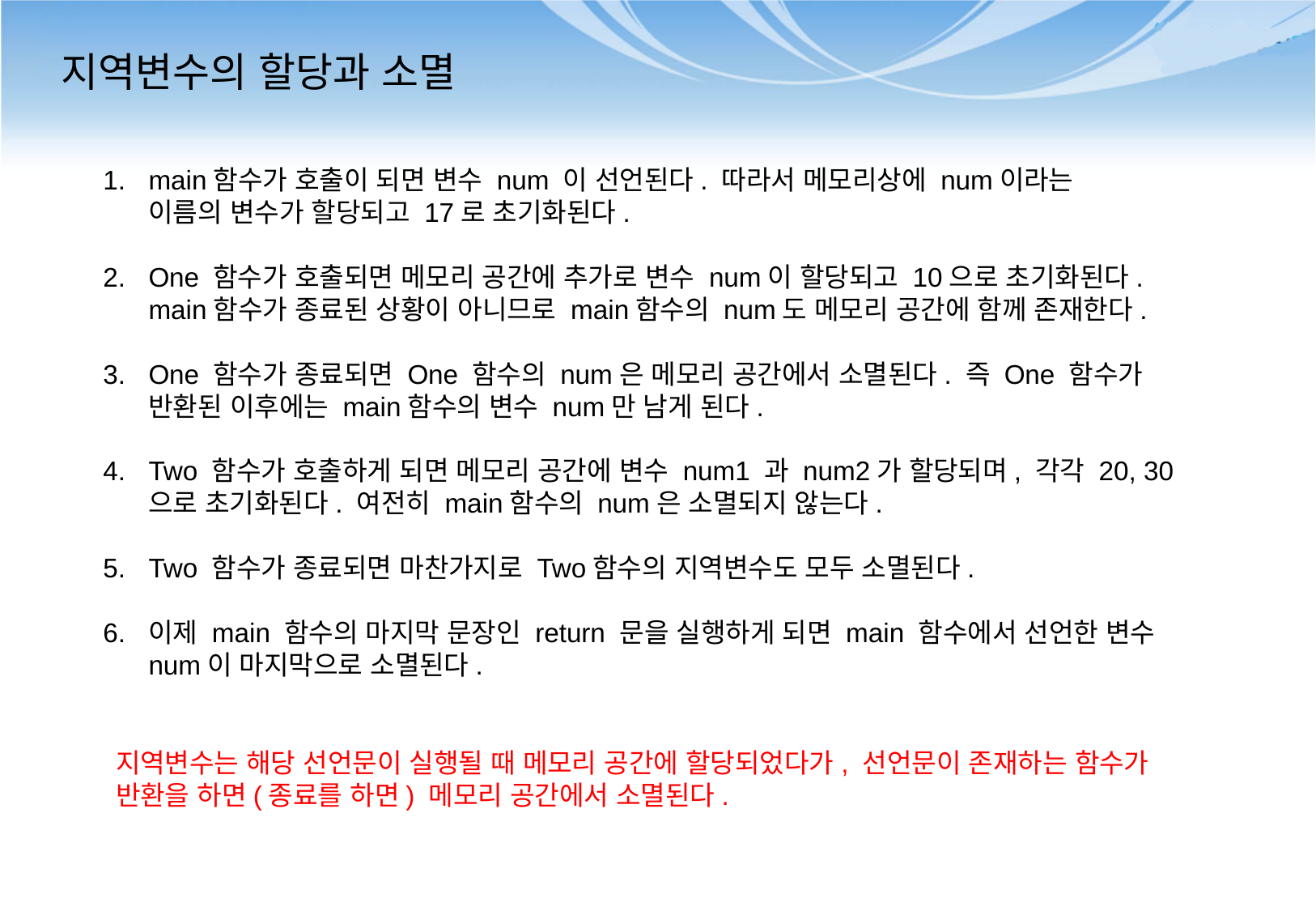

# 지역변수의 할당과 소멸
main함수가 호출이 되면 변수 num 이 선언된다. 따라서 메모리상에 num이라는
	이름의 변수가 할당되고 17로 초기화된다.

One 함수가 호출되면 메모리 공간에 추가로 변수 num이 할당되고 10으로 초기화된다.
	main함수가 종료된 상황이 아니므로 main함수의 num도 메모리 공간에 함께 존재한다.

One 함수가 종료되면 One 함수의 num은 메모리 공간에서 소멸된다. 즉 One 함수가
	반환된 이후에는 main함수의 변수 num만 남게 된다.

Two 함수가 호출하게 되면 메모리 공간에 변수 num1 과 num2가 할당되며, 각각 20, 30
	으로 초기화된다. 여전히 main함수의 num은 소멸되지 않는다.

Two 함수가 종료되면 마찬가지로 Two함수의 지역변수도 모두 소멸된다.

이제 main 함수의 마지막 문장인 return 문을 실행하게 되면 main 함수에서 선언한 변수
	num이 마지막으로 소멸된다.

지역변수는 해당 선언문이 실행될 때 메모리 공간에 할당되었다가, 선언문이 존재하는 함수가
반환을 하면(종료를 하면) 메모리 공간에서 소멸된다.